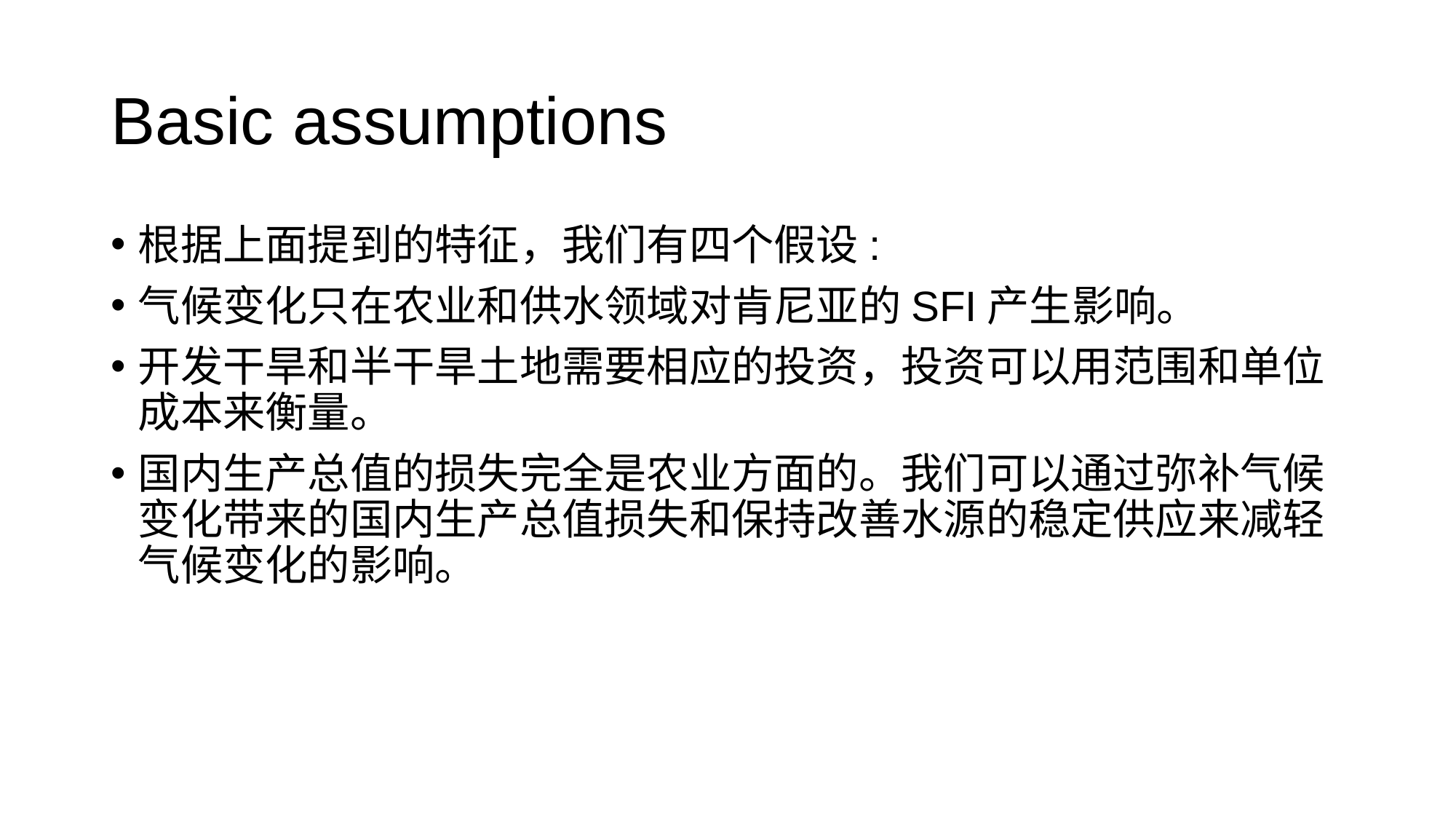

# Basic assumptions
根据上面提到的特征，我们有四个假设:
气候变化只在农业和供水领域对肯尼亚的SFI产生影响。
开发干旱和半干旱土地需要相应的投资，投资可以用范围和单位成本来衡量。
国内生产总值的损失完全是农业方面的。我们可以通过弥补气候变化带来的国内生产总值损失和保持改善水源的稳定供应来减轻气候变化的影响。